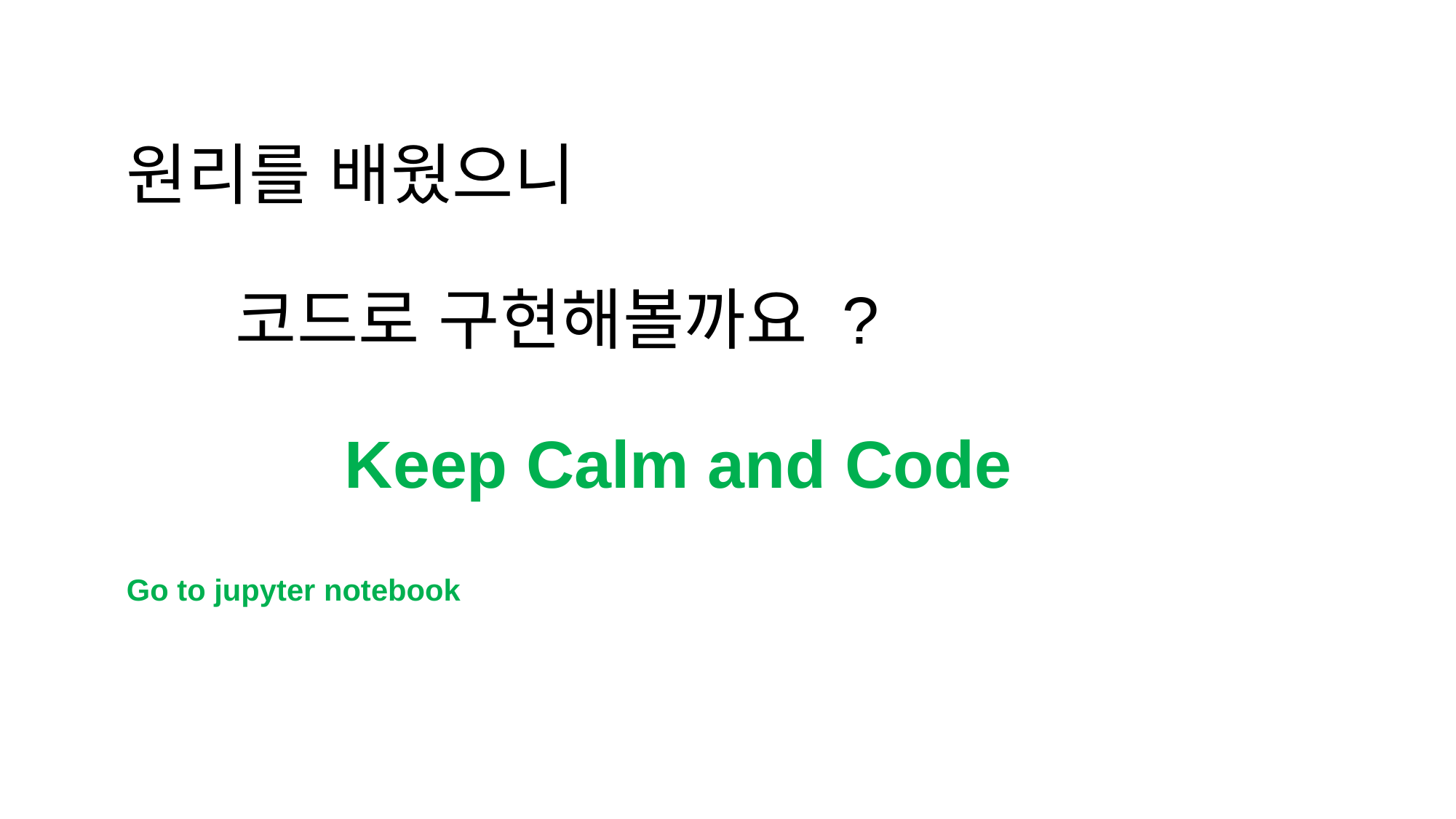

# 원리를 배웠으니 코드로 구현해볼까요 ? Keep Calm and Code Go to jupyter notebook